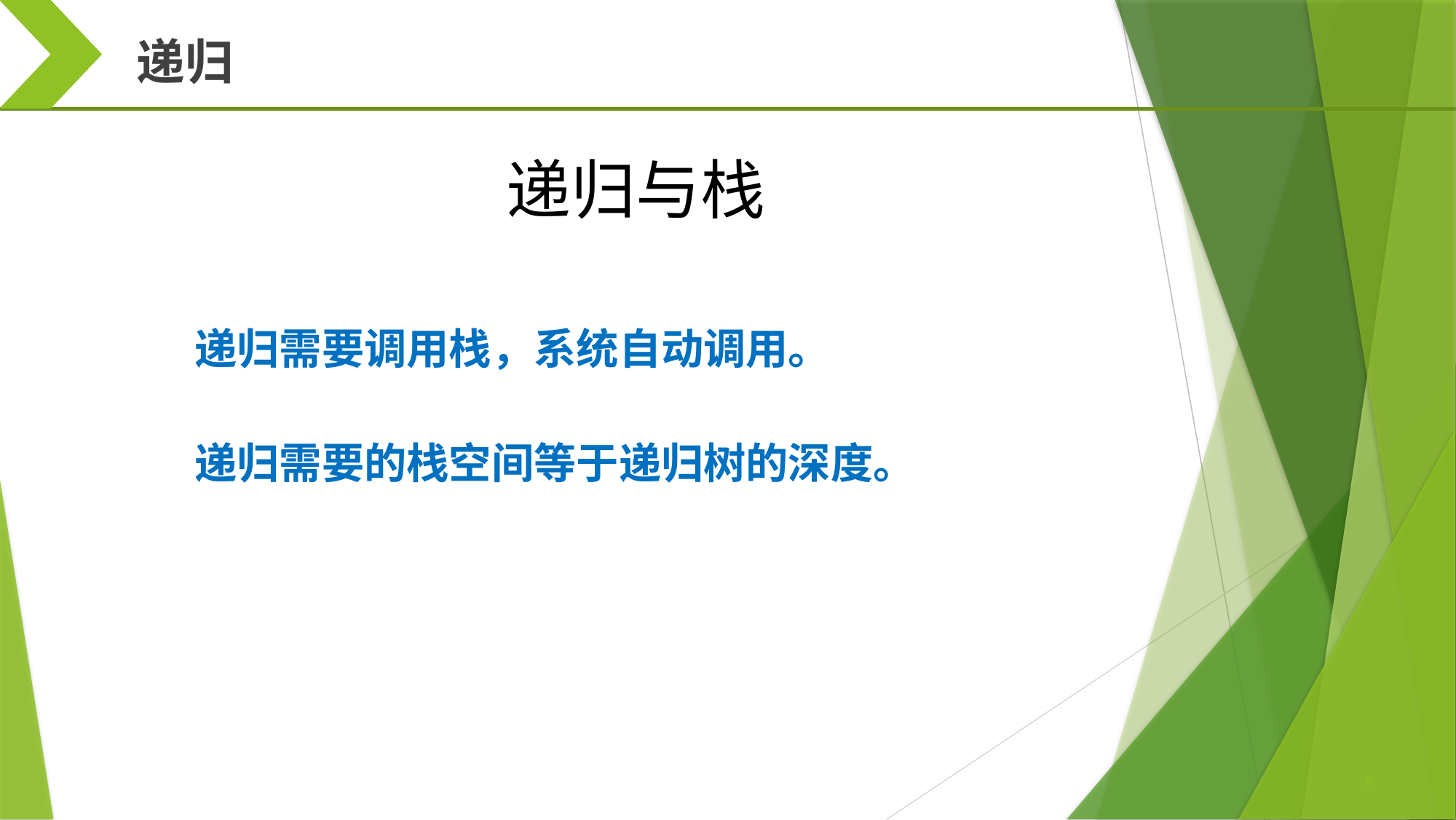

递归
递归与栈
递归需要调用栈，系统自动调用。
递归需要的栈空间等于递归树的深度。
6